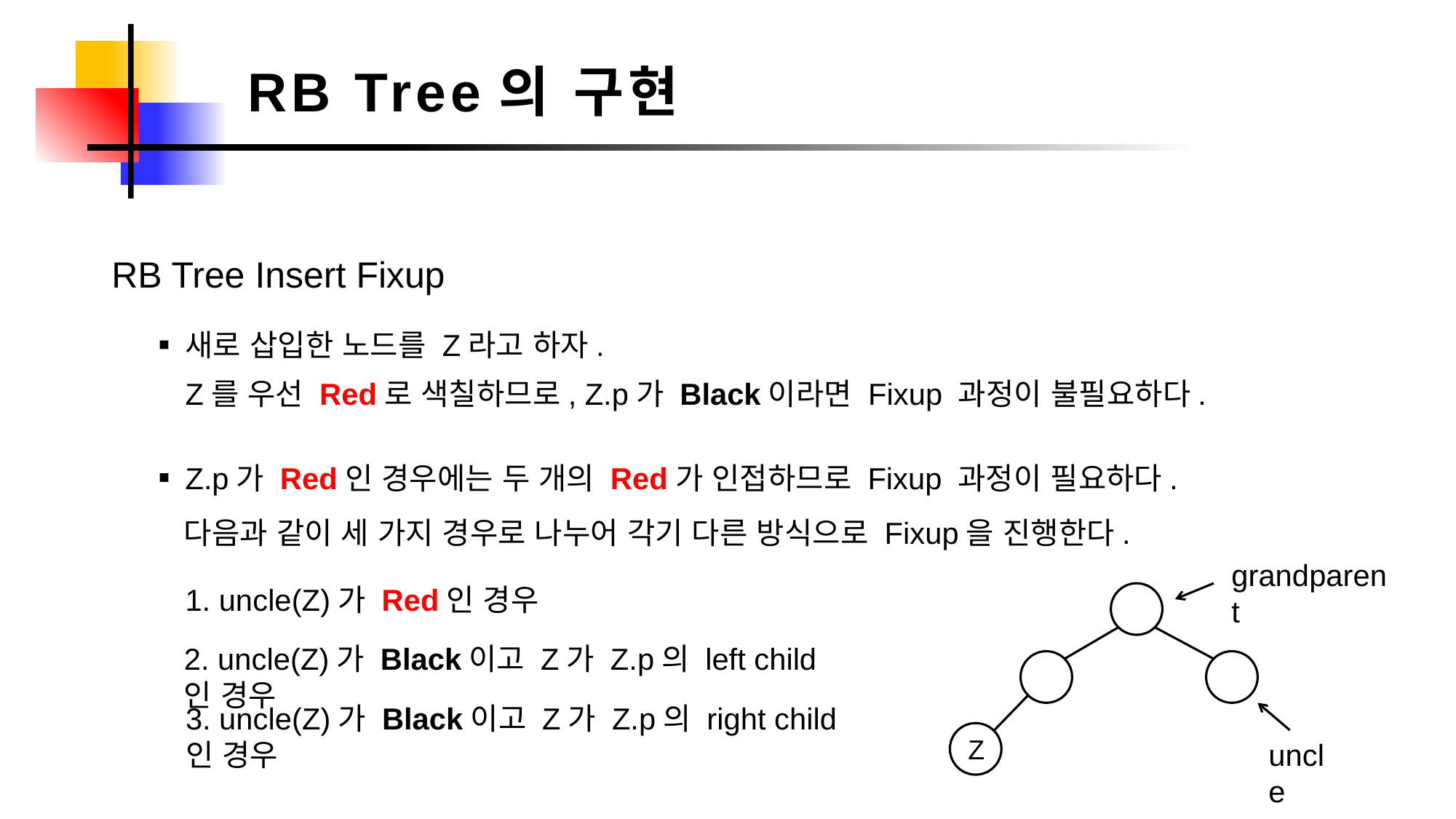

RB Tree의 구현
RB Tree Insert Fixup
새로 삽입한 노드를 Z라고 하자.

Z를 우선 Red로 색칠하므로, Z.p가 Black이라면 Fixup 과정이 불필요하다.
Z.p가 Red인 경우에는 두 개의 Red가 인접하므로 Fixup 과정이 필요하다.

다음과 같이 세 가지 경우로 나누어 각기 다른 방식으로 Fixup을 진행한다.
grandparent
1. uncle(Z)가 Red인 경우

2. uncle(Z)가 Black이고 Z가 Z.p의 left child인 경우

3. uncle(Z)가 Black이고 Z가 Z.p의 right child인 경우
Z
uncle